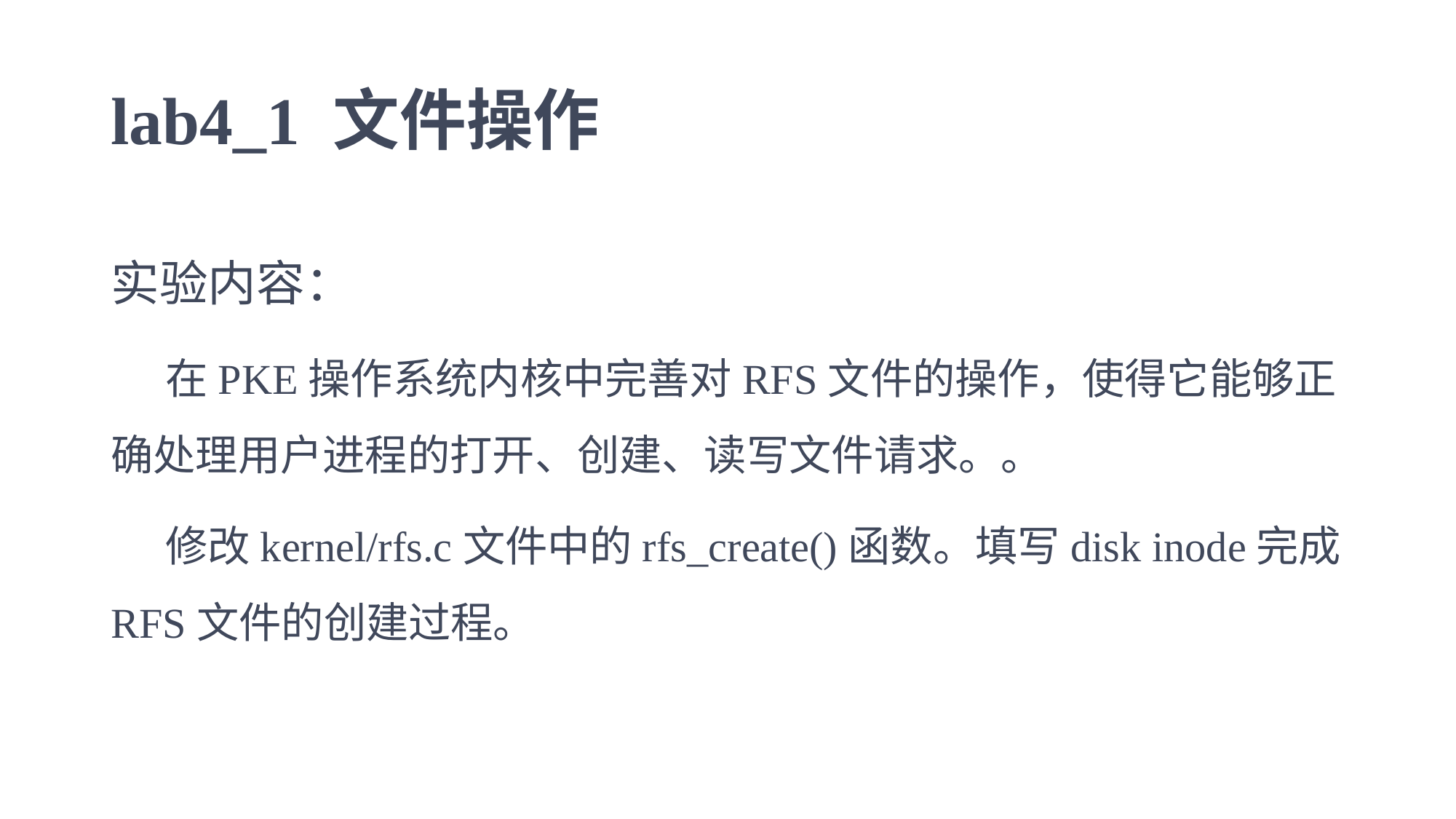

# lab4_1 文件操作
实验内容：
在PKE操作系统内核中完善对RFS文件的操作，使得它能够正确处理用户进程的打开、创建、读写文件请求。。
修改kernel/rfs.c文件中的rfs_create()函数。填写disk inode完成RFS文件的创建过程。